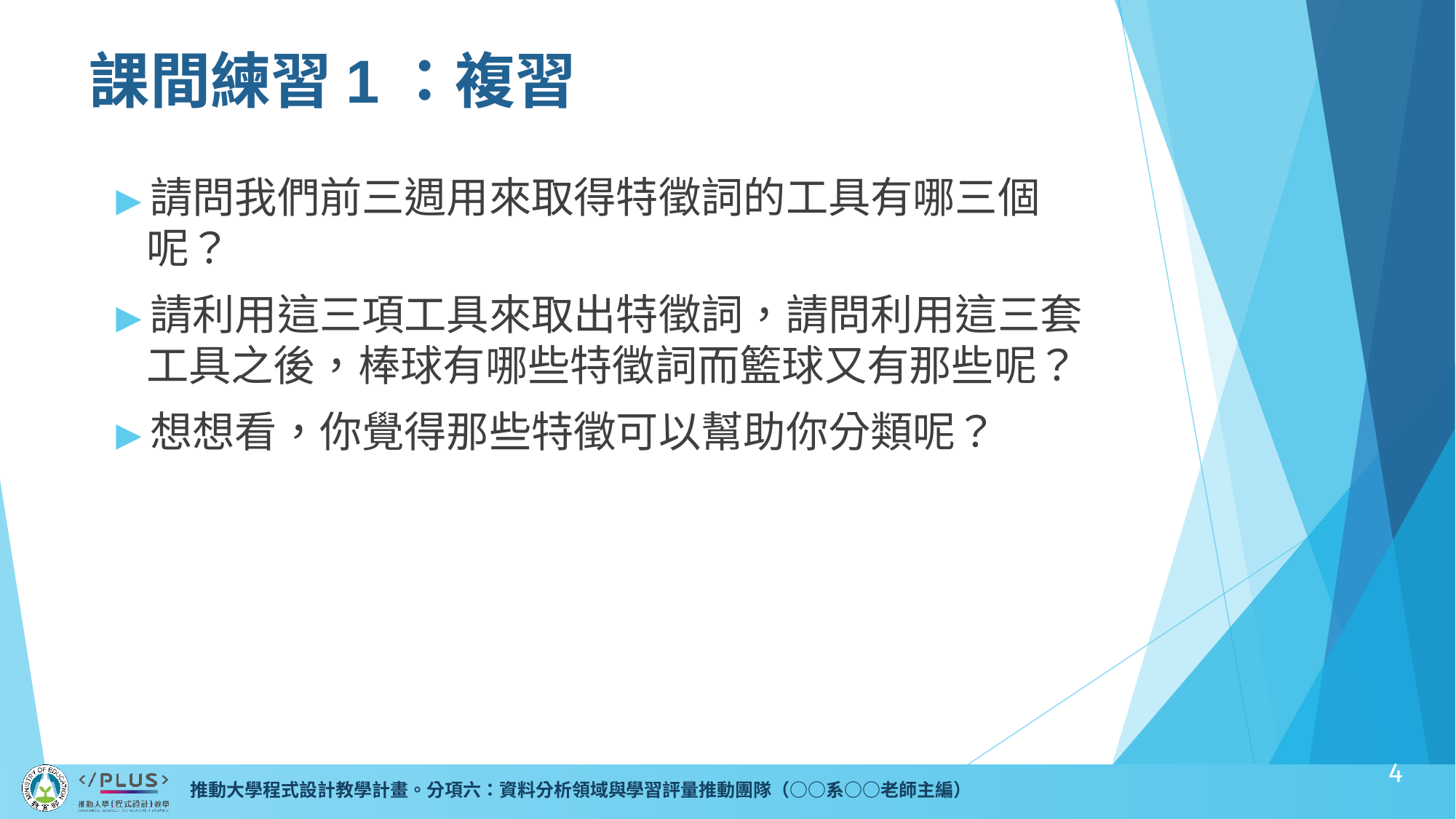

# 課間練習1：複習
請問我們前三週用來取得特徵詞的工具有哪三個呢？
請利用這三項工具來取出特徵詞，請問利用這三套工具之後，棒球有哪些特徵詞而籃球又有那些呢？
想想看，你覺得那些特徵可以幫助你分類呢？
4